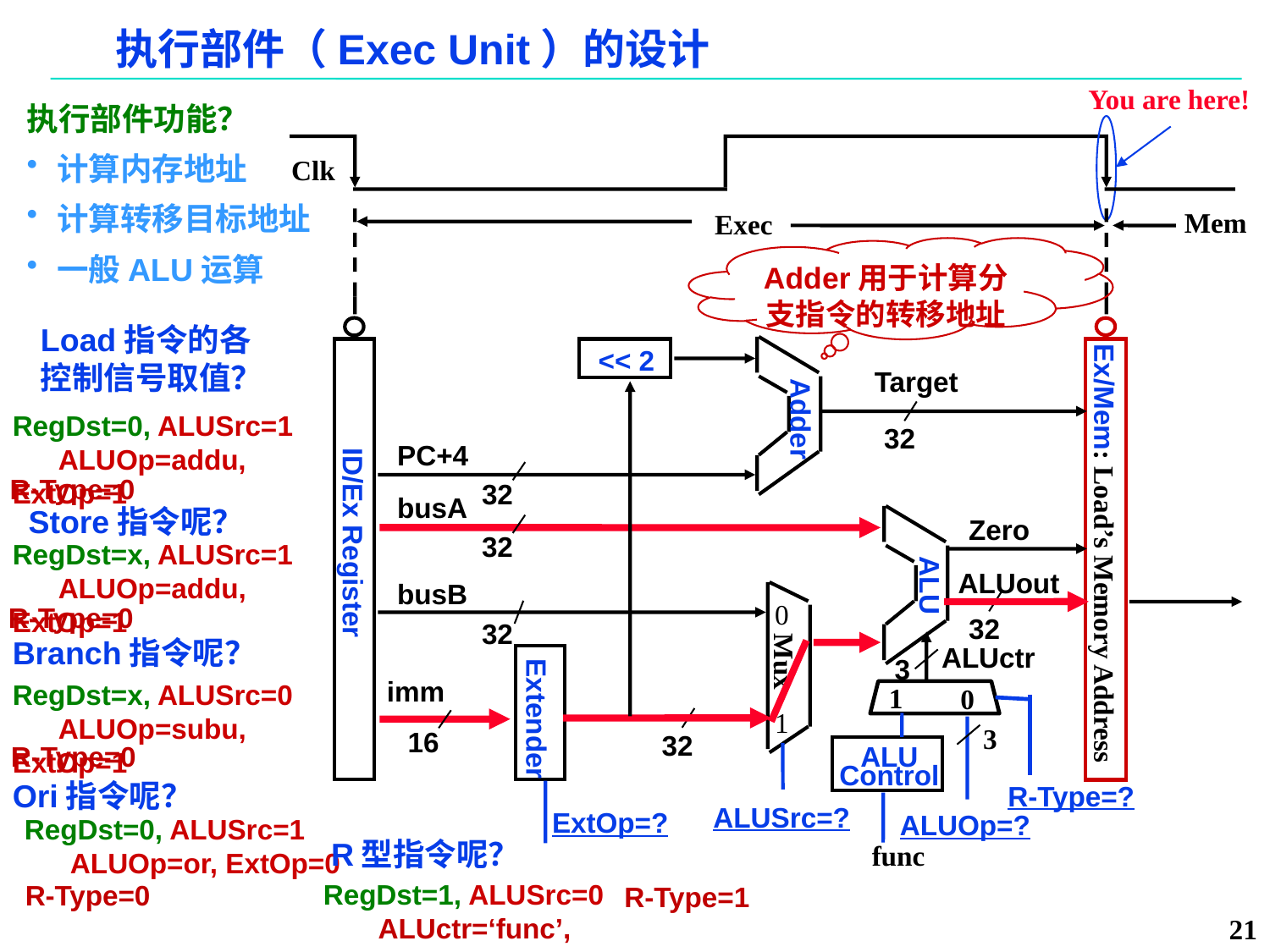

# 执行部件（Exec Unit）的设计
You are here!

执行部件功能？
计算内存地址
计算转移目标地址
一般ALU运算

Clk

Mem
Exec

Adder用于计算分支指令的转移地址

Load指令的各控制信号取值？

Adder
<< 2

Target

RegDst=0, ALUSrc=1           ALUOp=addu, ExtOp=1

32
PC+4

R-Type=0
32

busA
Store指令呢？

Zero

ID/Ex Register
32

Ex/Mem: Load’s Memory Address
RegDst=x, ALUSrc=1            ALUOp=addu, ExtOp=1

ALUout
ALU
busB

0

R-Type=0

32
32

Branch指令呢？

ALUctr
Mux

3

imm
RegDst=x, ALUSrc=0            ALUOp=subu, ExtOp=1
1
0

Extender
1

3

16

32

R-Type=0
ALU

Control

Ori指令呢？
R-Type=?

ALUSrc=?
ExtOp=?
ALUOp=?
RegDst=0, ALUSrc=1            ALUOp=or, ExtOp=0
R型指令呢？
func
RegDst=1, ALUSrc=0            ALUctr=‘func’, ExtOp=x
R-Type=0
R-Type=1